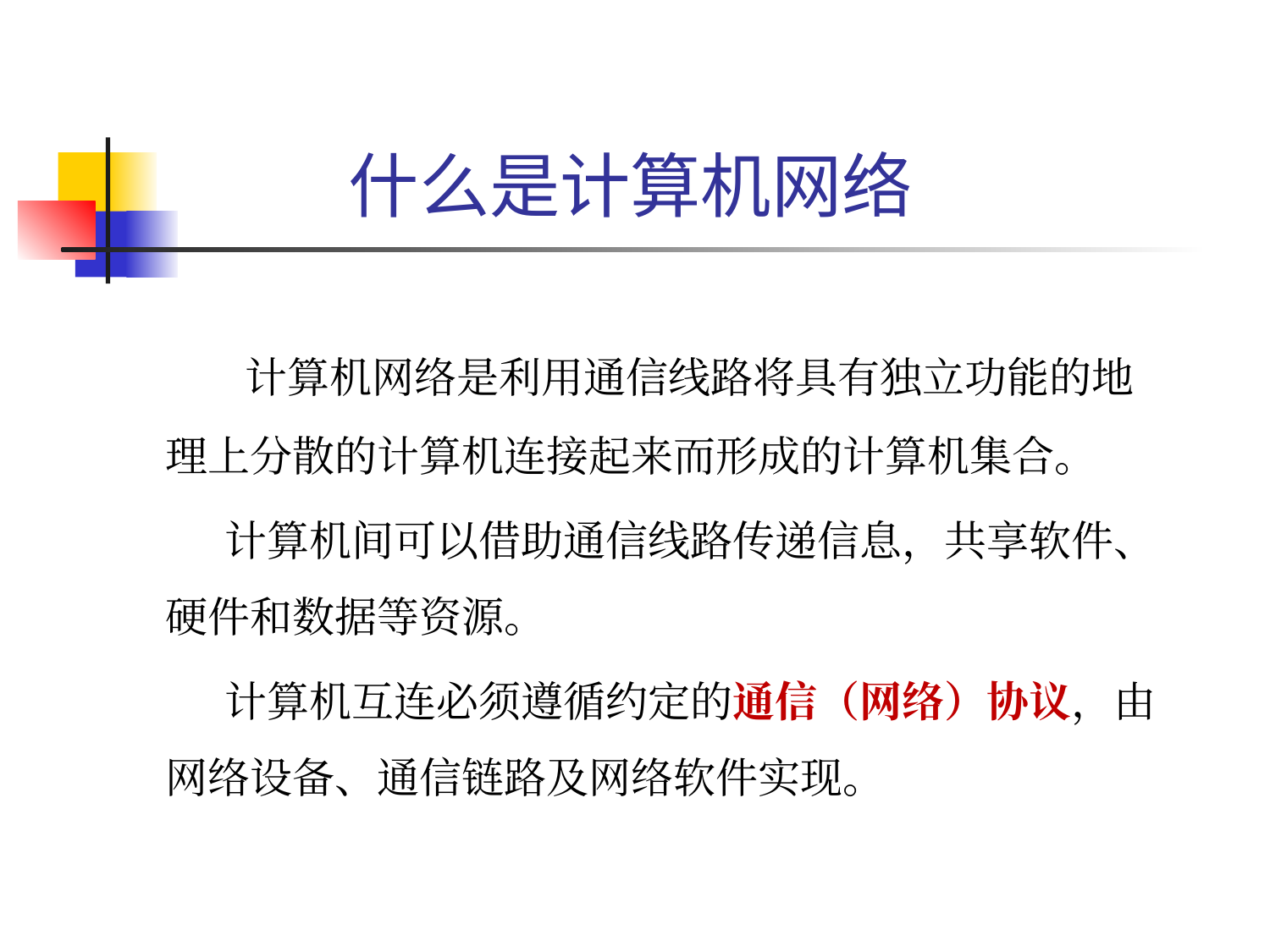

# 什么是计算机网络
　　 计算机网络是利用通信线路将具有独立功能的地理上分散的计算机连接起来而形成的计算机集合。
         计算机间可以借助通信线路传递信息，共享软件、硬件和数据等资源。
         计算机互连必须遵循约定的通信（网络）协议，由网络设备、通信链路及网络软件实现。